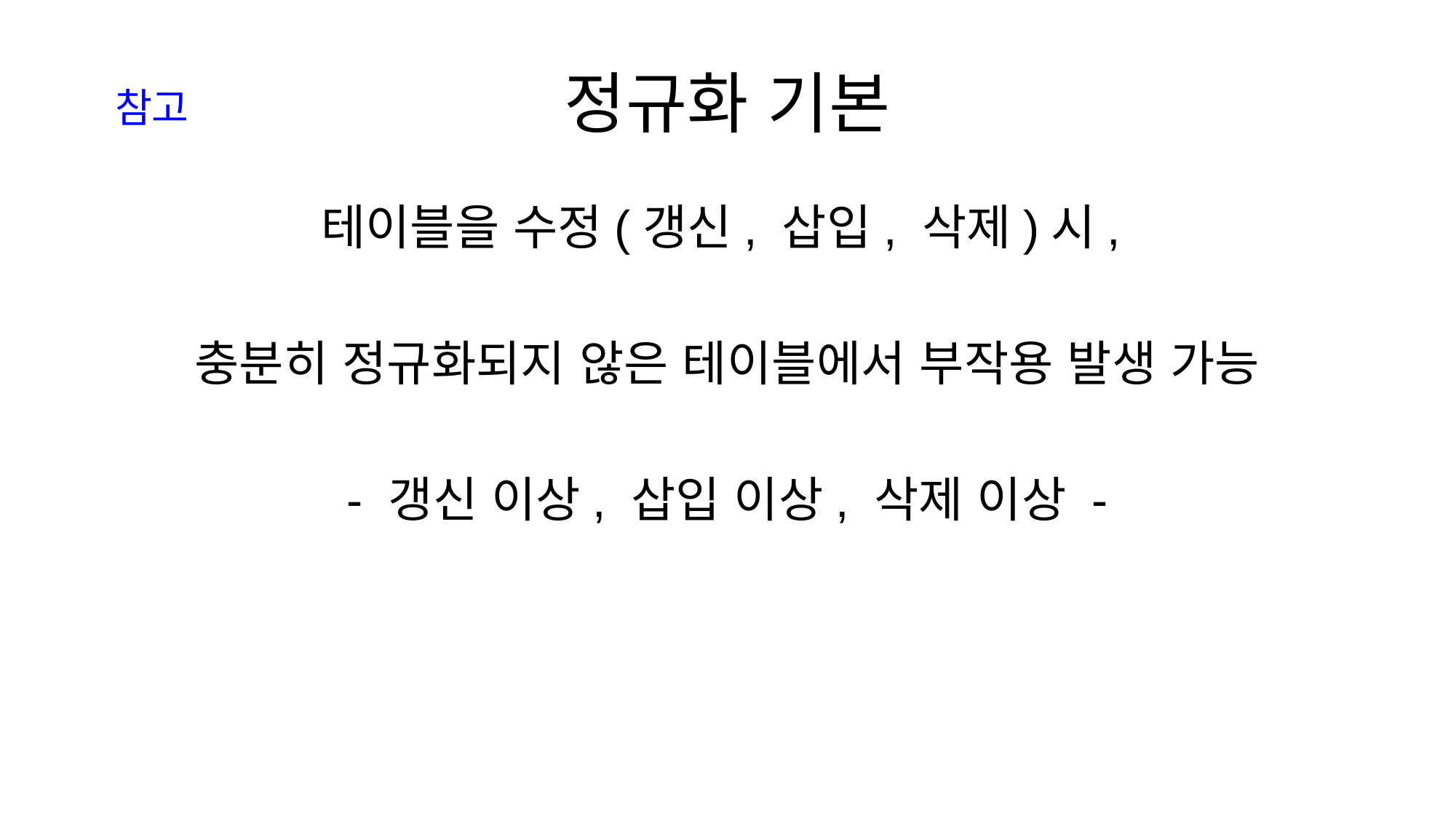

# 정규화 기본
참고
테이블을 수정(갱신, 삽입, 삭제)시,

충분히 정규화되지 않은 테이블에서 부작용 발생 가능

- 갱신 이상, 삽입 이상, 삭제 이상 -